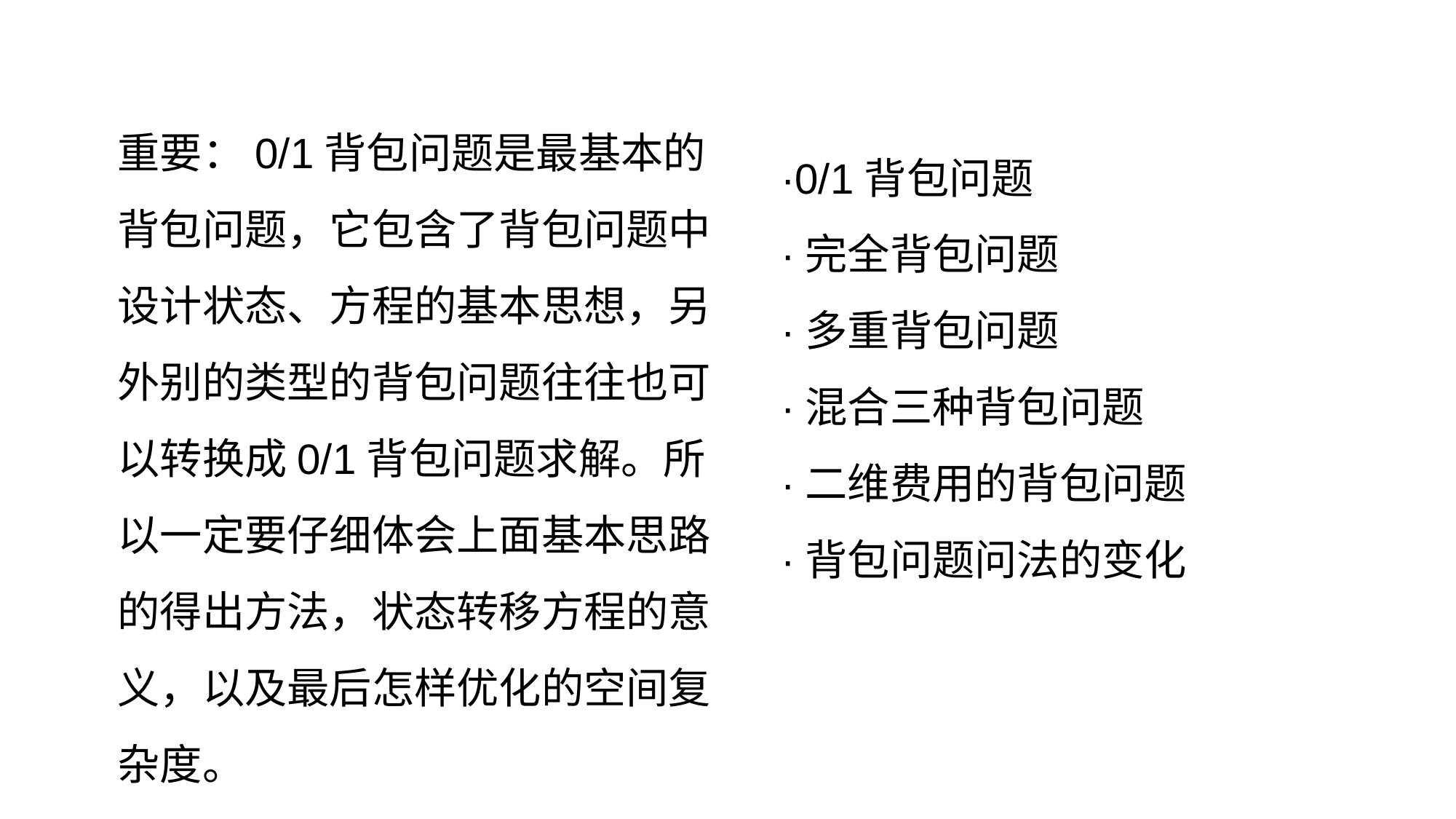

重要：0/1背包问题是最基本的背包问题，它包含了背包问题中设计状态、方程的基本思想，另外别的类型的背包问题往往也可以转换成0/1背包问题求解。所以一定要仔细体会上面基本思路的得出方法，状态转移方程的意义，以及最后怎样优化的空间复杂度。
·0/1背包问题
·完全背包问题
·多重背包问题
·混合三种背包问题
·二维费用的背包问题
·背包问题问法的变化